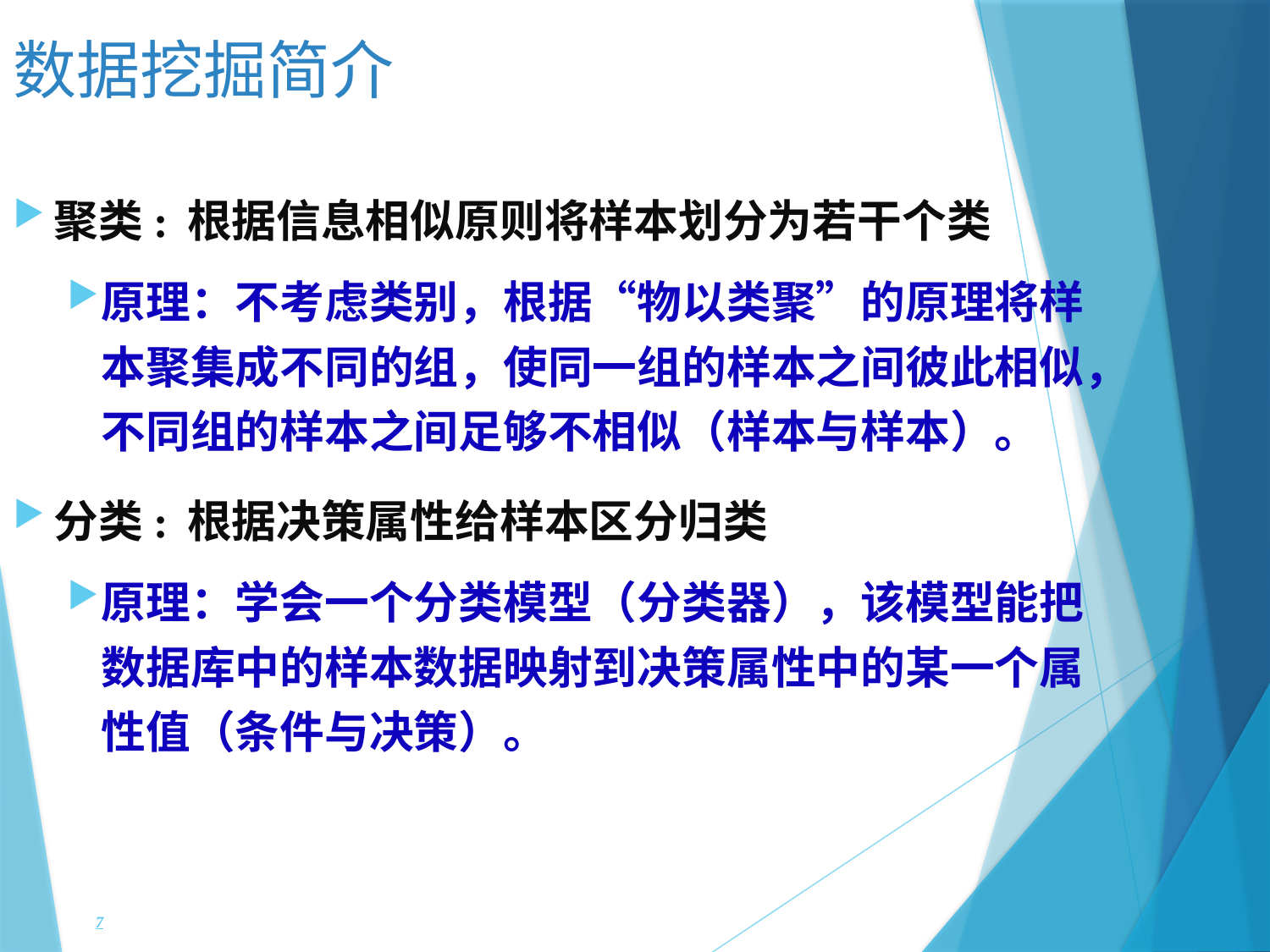

数据挖掘简介
聚类: 根据信息相似原则将样本划分为若干个类
原理：不考虑类别，根据“物以类聚”的原理将样本聚集成不同的组，使同一组的样本之间彼此相似，不同组的样本之间足够不相似（样本与样本）。
分类: 根据决策属性给样本区分归类
原理：学会一个分类模型（分类器），该模型能把数据库中的样本数据映射到决策属性中的某一个属性值（条件与决策）。

7